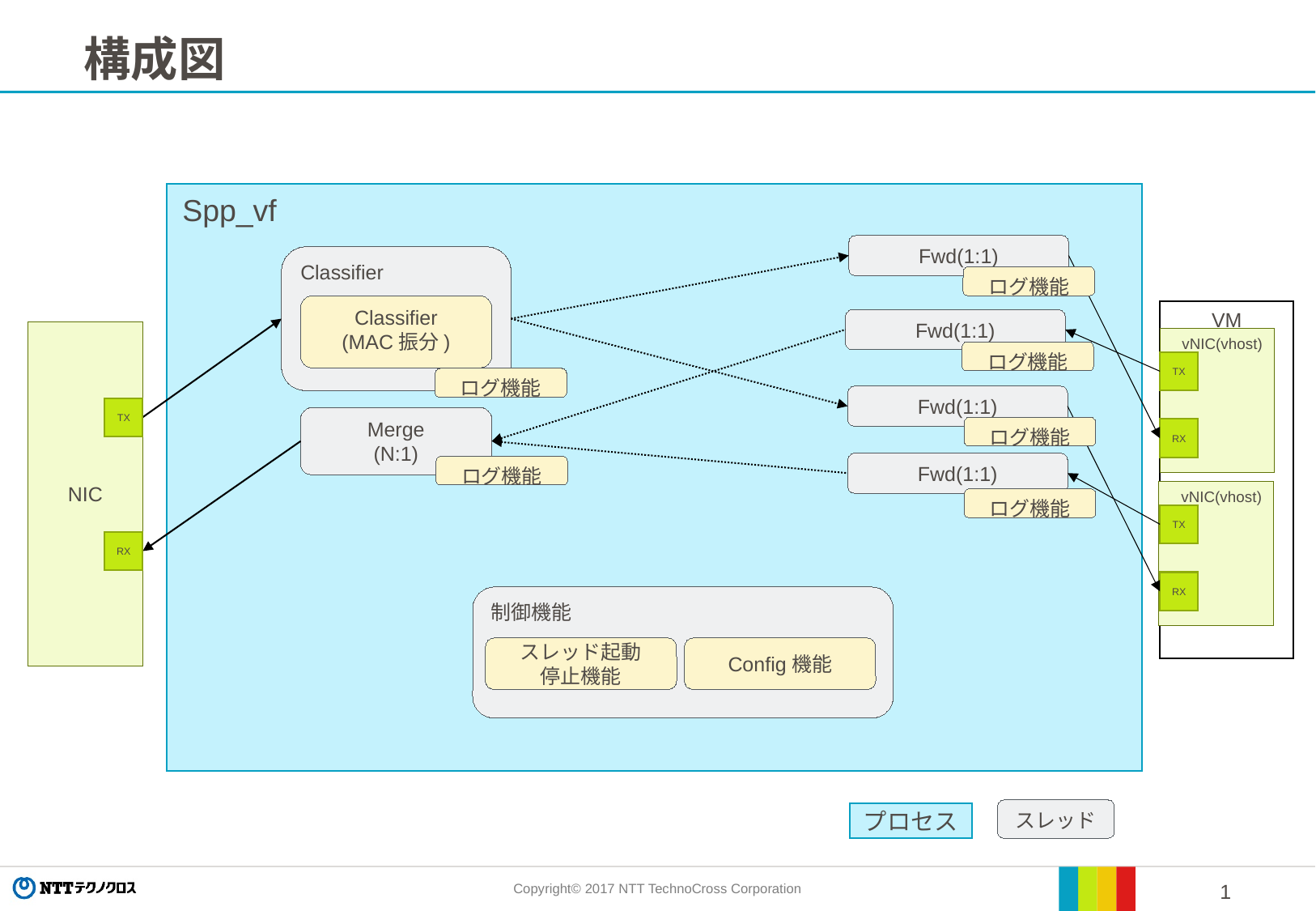

# 構成図

Spp_vf
Fwd(1:1)
Classifier
ログ機能
Classifier
(MAC振分)
VM
Fwd(1:1)
NIC
vNIC(vhost)
ログ機能
TX
ログ機能
Fwd(1:1)
TX
Merge
(N:1)
ログ機能
RX
Fwd(1:1)
ログ機能
vNIC(vhost)
ログ機能
TX
RX
RX
制御機能

スレッド起動
停止機能
Config機能
スレッド
プロセス